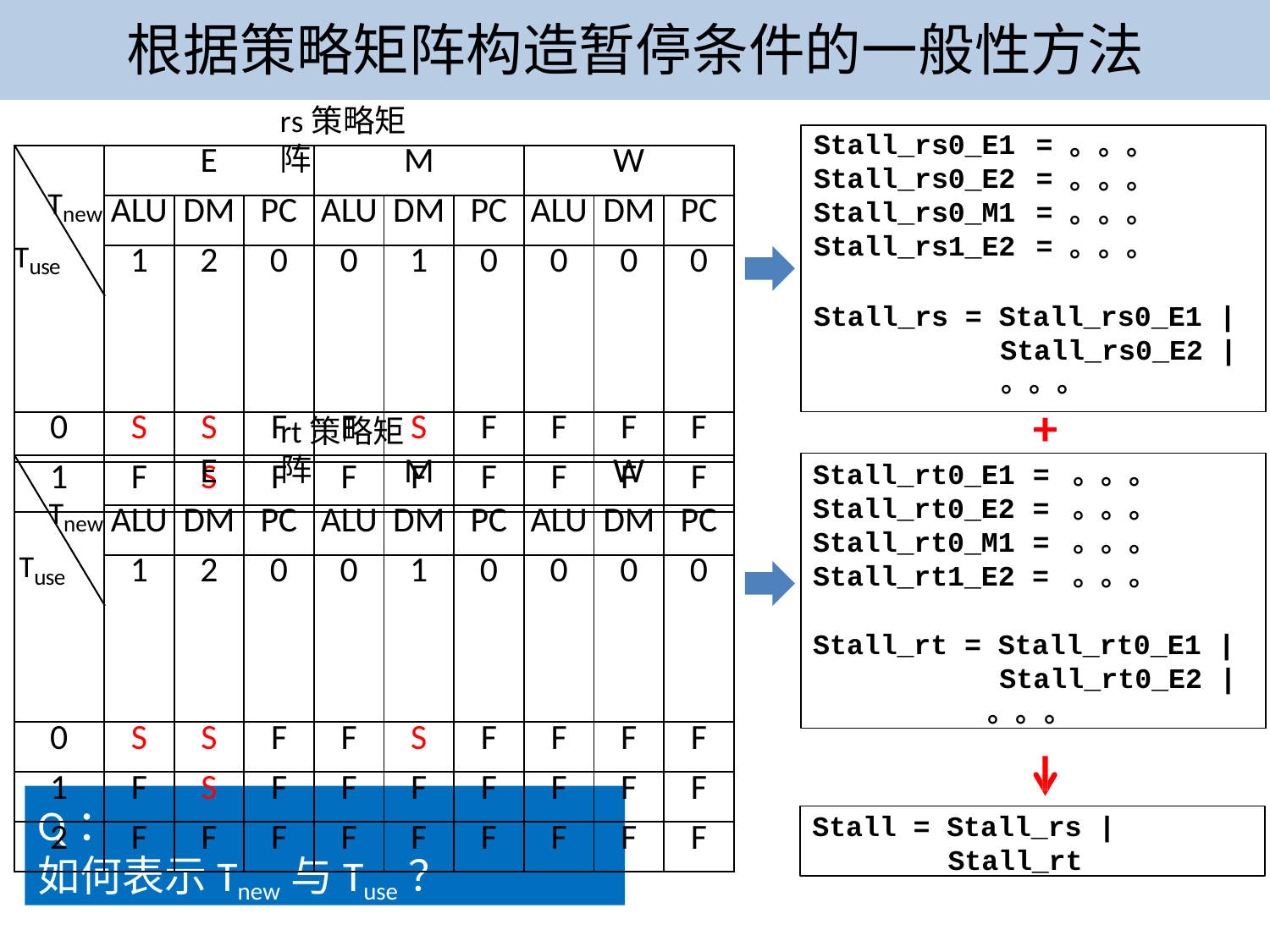

# 根据策略矩阵构造暂停条件的一般性方法
rs策略矩阵

| Stall\_rs0\_E1 | = | 。。。 |
| --- | --- | --- |
| Stall\_rs0\_E2 | = | 。。。 |
| Stall\_rs0\_M1 | = | 。。。 |
| Stall\_rs1\_E2 | = | 。。。 |
| Tnew Tuse | E |  |  | M |  |  | W |  |  |
| --- | --- | --- | --- | --- | --- | --- | --- | --- | --- |
|  | ALU | DM | PC | ALU | DM | PC | ALU | DM | PC |
|  | 1 | 2 | 0 | 0 | 1 | 0 | 0 | 0 | 0 |
| 0 | S | S | F | F | S | F | F | F | F |
| 1 | F | S | F | F | F | F | F | F | F |

Stall_rs = Stall_rs0_E1 |
Stall_rs0_E2 |
。。。
+
rt策略矩阵
Stall_rt0_E1 = 。。。 Stall_rt0_E2 = 。。。 Stall_rt0_M1 = 。。。 Stall_rt1_E2 = 。。。

Stall_rt = Stall_rt0_E1 |
Stall_rt0_E2 |
。。。
| Tnew Tuse | E |  |  | M |  |  | W |  |  |
| --- | --- | --- | --- | --- | --- | --- | --- | --- | --- |
|  | ALU | DM | PC | ALU | DM | PC | ALU | DM | PC |
|  | 1 | 2 | 0 | 0 | 1 | 0 | 0 | 0 | 0 |
| 0 | S | S | F | F | S | F | F | F | F |
| 1 | F | S | F | F | F | F | F | F | F |
| 2 | F | F | F | F | F | F | F | F | F |

Q：
如何表示Tnew与Tuse？
Stall = Stall_rs |
Stall_rt